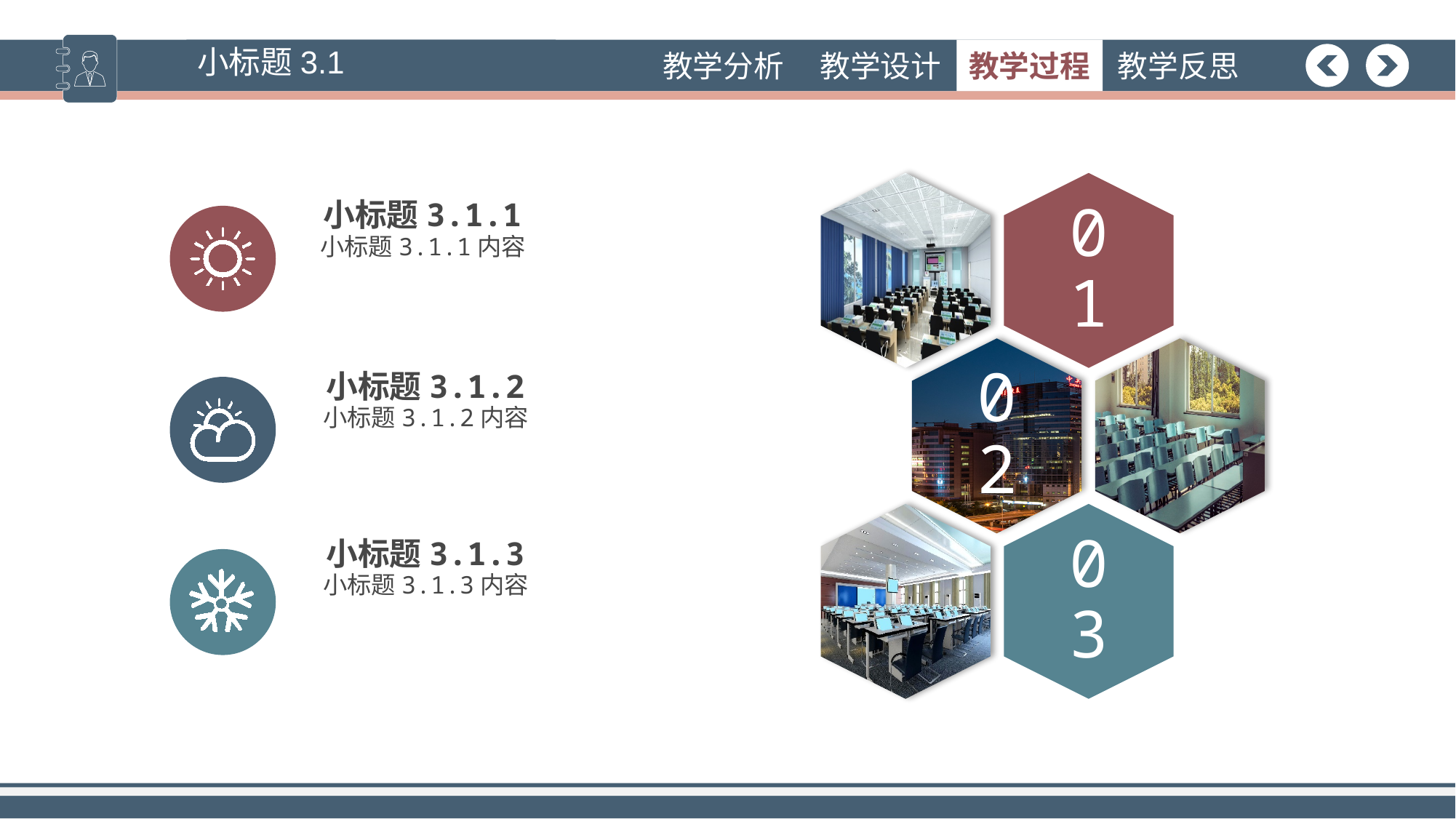

小标题3.1

01
小标题3.1.1

小标题3.1.1内容

02

小标题3.1.2

小标题3.1.2内容

03
小标题3.1.3

小标题3.1.3内容